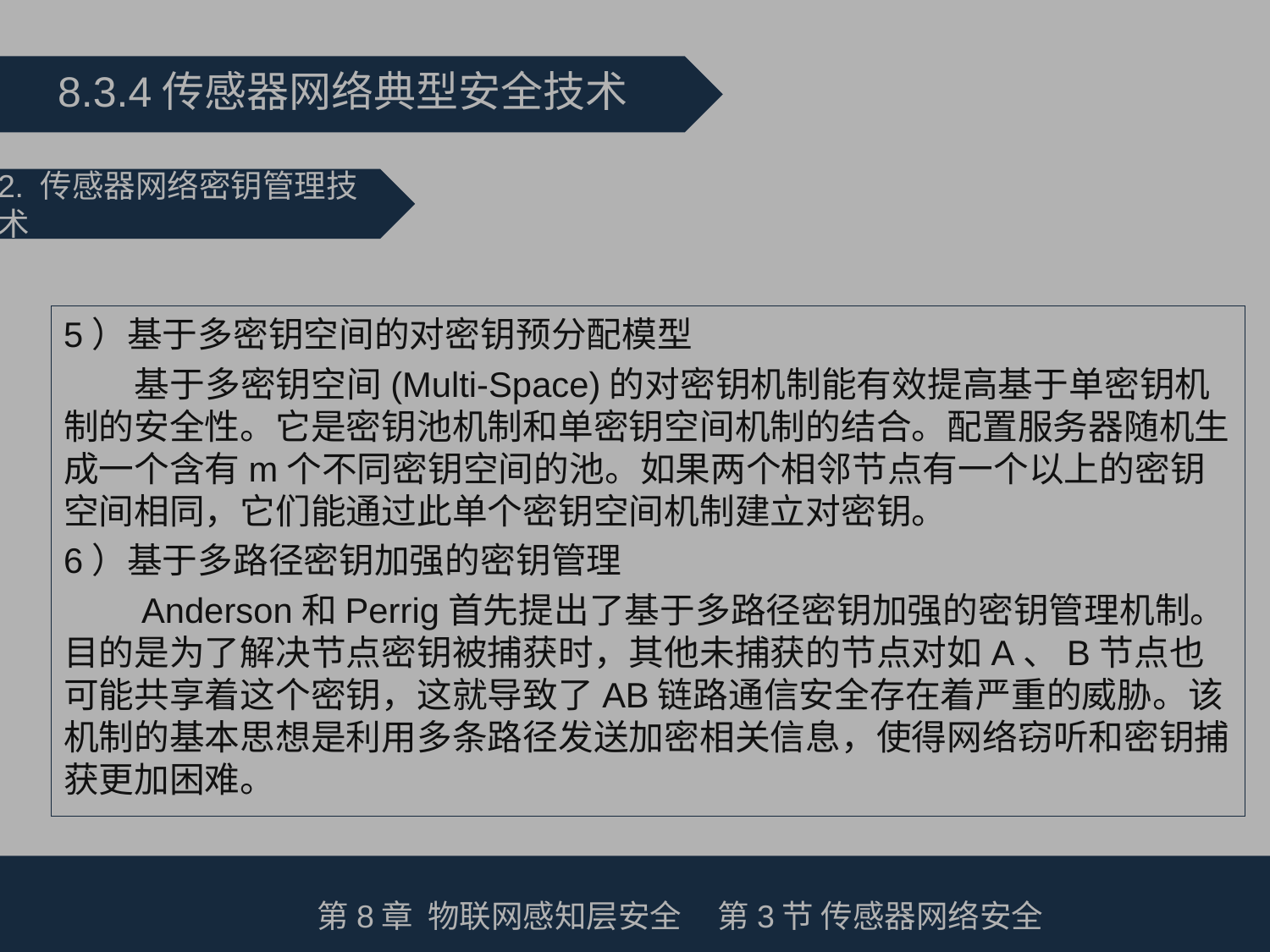

8.3.4传感器网络典型安全技术
2. 传感器网络密钥管理技术
5）基于多密钥空间的对密钥预分配模型
        基于多密钥空间(Multi-Space)的对密钥机制能有效提高基于单密钥机制的安全性。它是密钥池机制和单密钥空间机制的结合。配置服务器随机生成一个含有m个不同密钥空间的池。如果两个相邻节点有一个以上的密钥空间相同，它们能通过此单个密钥空间机制建立对密钥。
6）基于多路径密钥加强的密钥管理
        Anderson和Perrig首先提出了基于多路径密钥加强的密钥管理机制。目的是为了解决节点密钥被捕获时，其他未捕获的节点对如A、B节点也可能共享着这个密钥，这就导致了AB链路通信安全存在着严重的威胁。该机制的基本思想是利用多条路径发送加密相关信息，使得网络窃听和密钥捕获更加困难。

第8章  物联网感知层安全     第3节 传感器网络安全